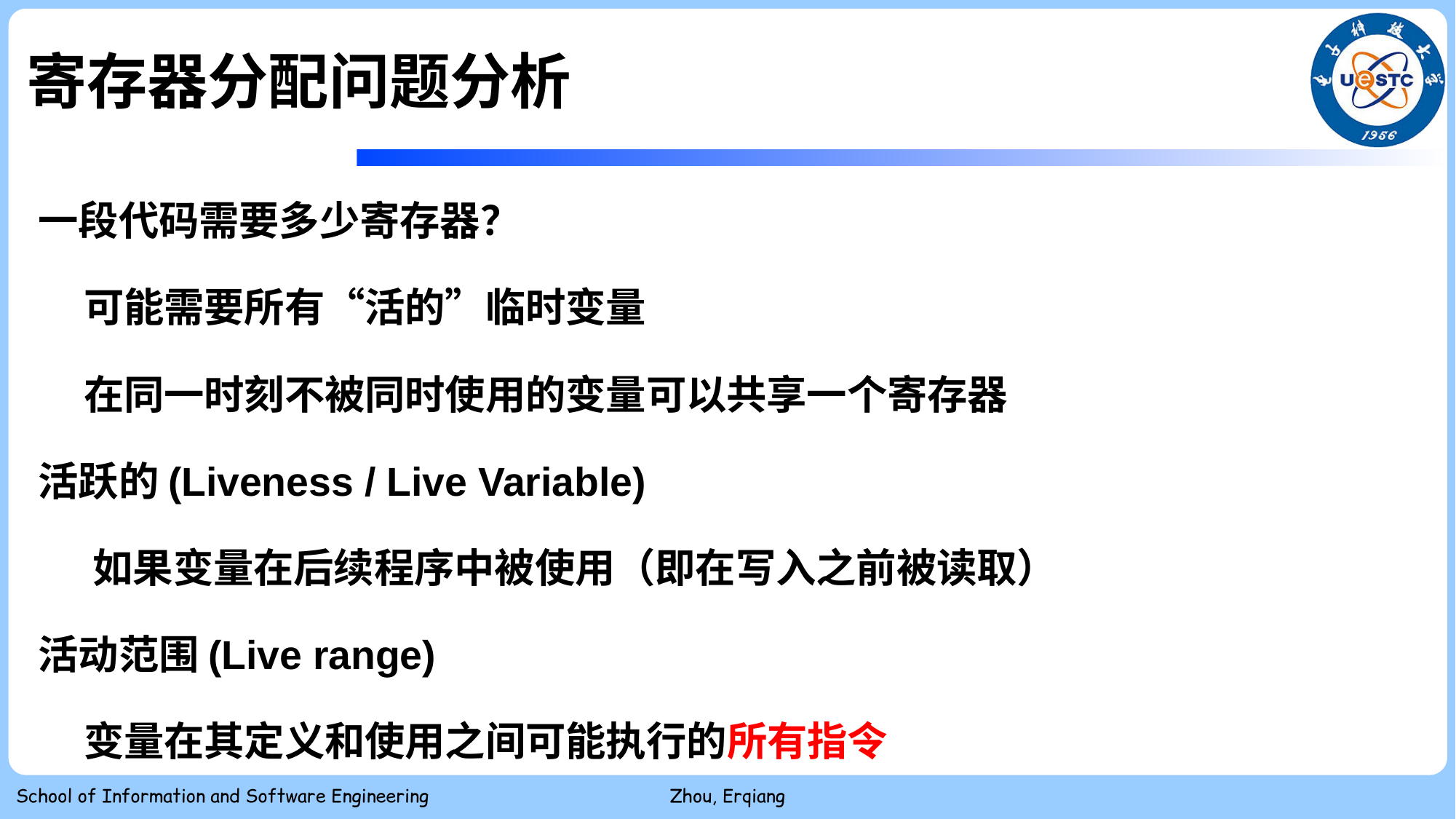

# 寄存器分配问题分析
一段代码需要多少寄存器？
    可能需要所有“活的”临时变量
    在同一时刻不被同时使用的变量可以共享一个寄存器
活跃的(Liveness / Live Variable)
     如果变量在后续程序中被使用（即在写入之前被读取）
活动范围(Live range)
    变量在其定义和使用之间可能执行的所有指令

School of Information and Software Engineering
Zhou, Erqiang
20